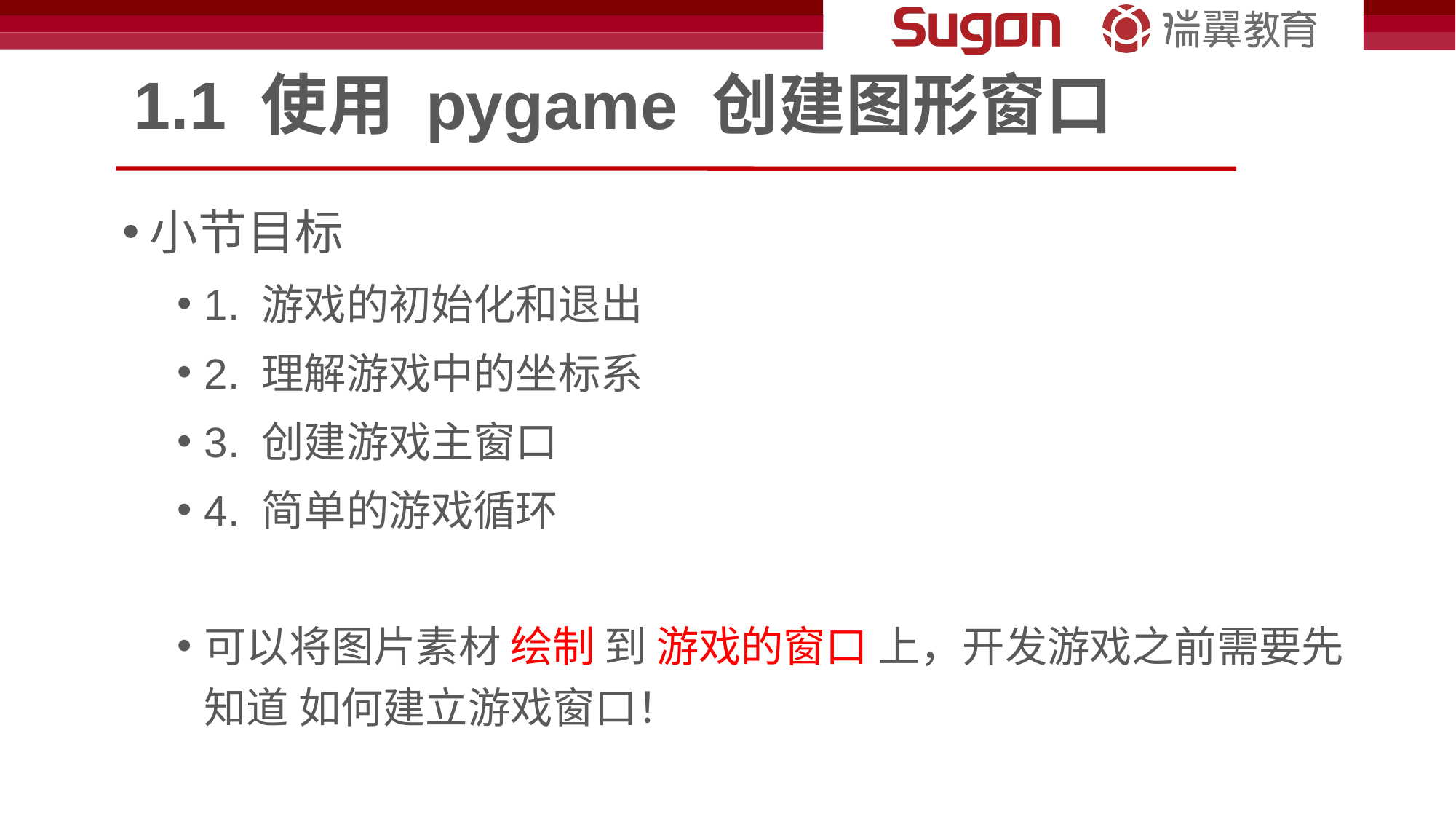

# 1.1 使用 pygame 创建图形窗口
小节目标
1. 游戏的初始化和退出
2. 理解游戏中的坐标系
3. 创建游戏主窗口
4. 简单的游戏循环

可以将图片素材 绘制 到 游戏的窗口 上，开发游戏之前需要先知道 如何建立游戏窗口！